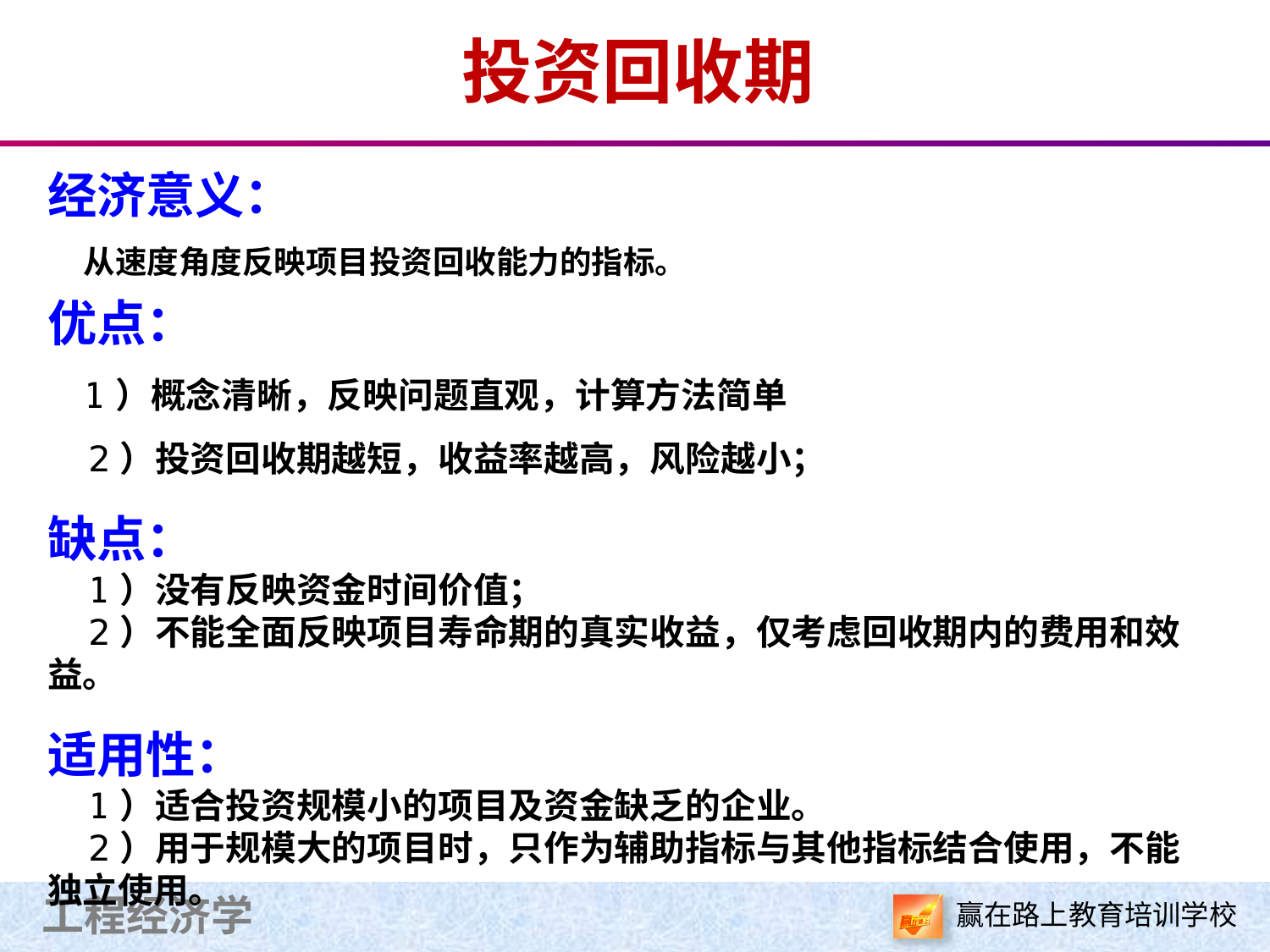

投资回收期
经济意义：
    从速度角度反映项目投资回收能力的指标。
优点：
    1）概念清晰，反映问题直观，计算方法简单
    2）投资回收期越短，收益率越高，风险越小；
缺点：
    1）没有反映资金时间价值；
    2）不能全面反映项目寿命期的真实收益，仅考虑回收期内的费用和效益。
适用性：
    1）适合投资规模小的项目及资金缺乏的企业。
    2）用于规模大的项目时，只作为辅助指标与其他指标结合使用，不能独立使用。